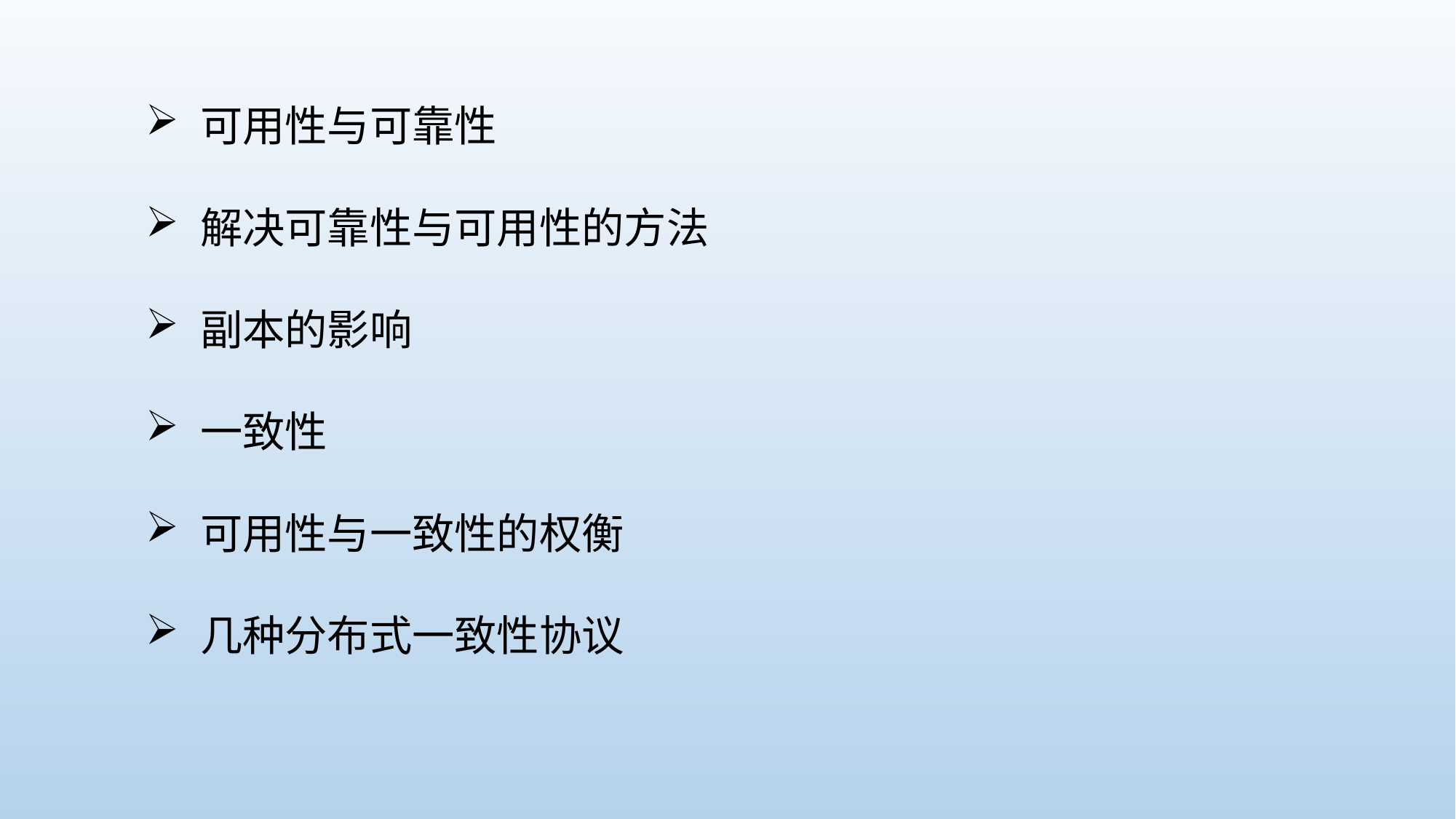

可用性与可靠性

解决可靠性与可用性的方法

副本的影响

一致性

可用性与一致性的权衡

几种分布式一致性协议